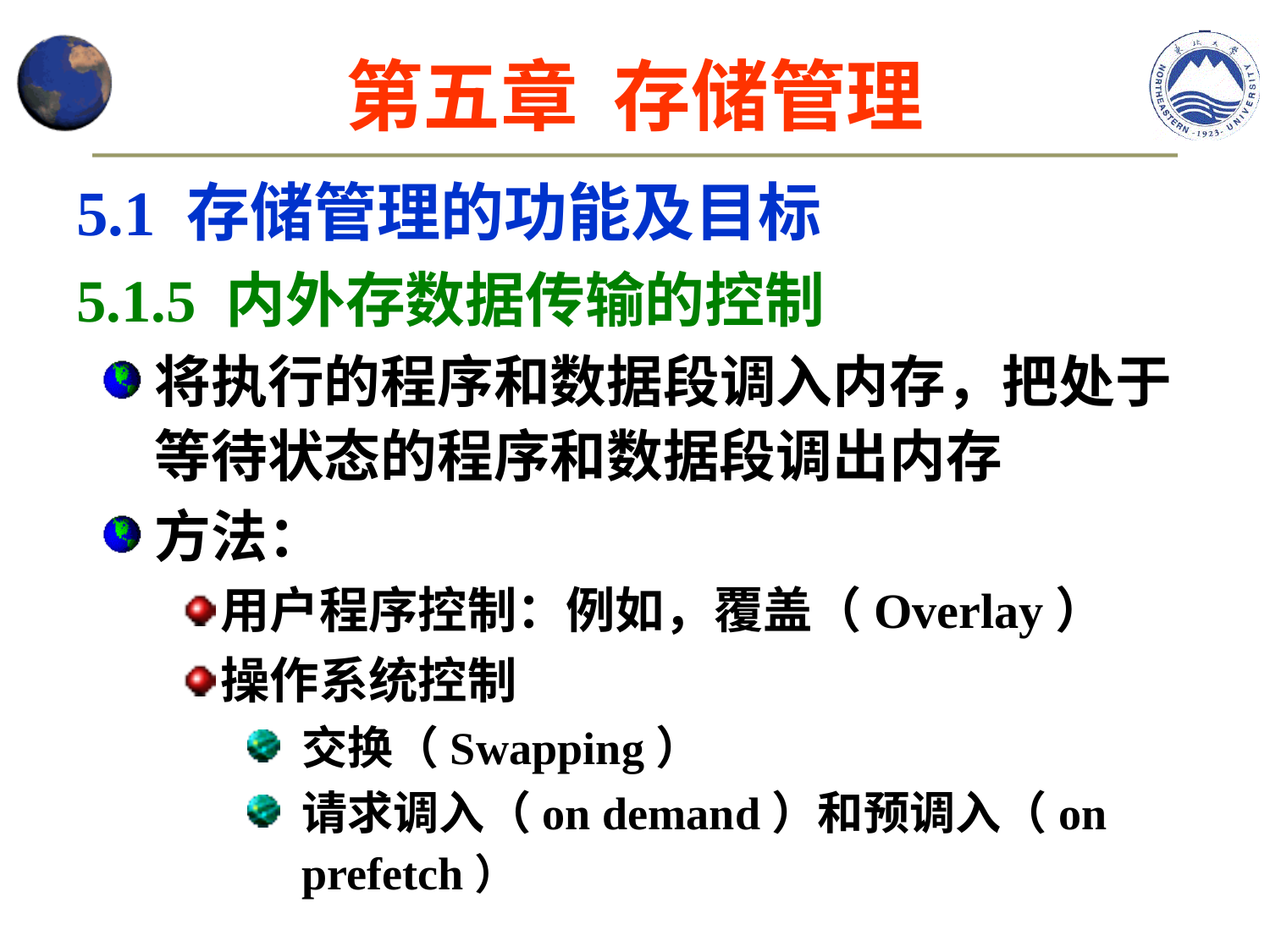

第五章  存储管理
5.1 存储管理的功能及目标
5.1.5 内外存数据传输的控制
将执行的程序和数据段调入内存，把处于等待状态的程序和数据段调出内存
方法：
用户程序控制：例如，覆盖（Overlay）
操作系统控制
交换（Swapping）
请求调入（on demand）和预调入（on prefetch）